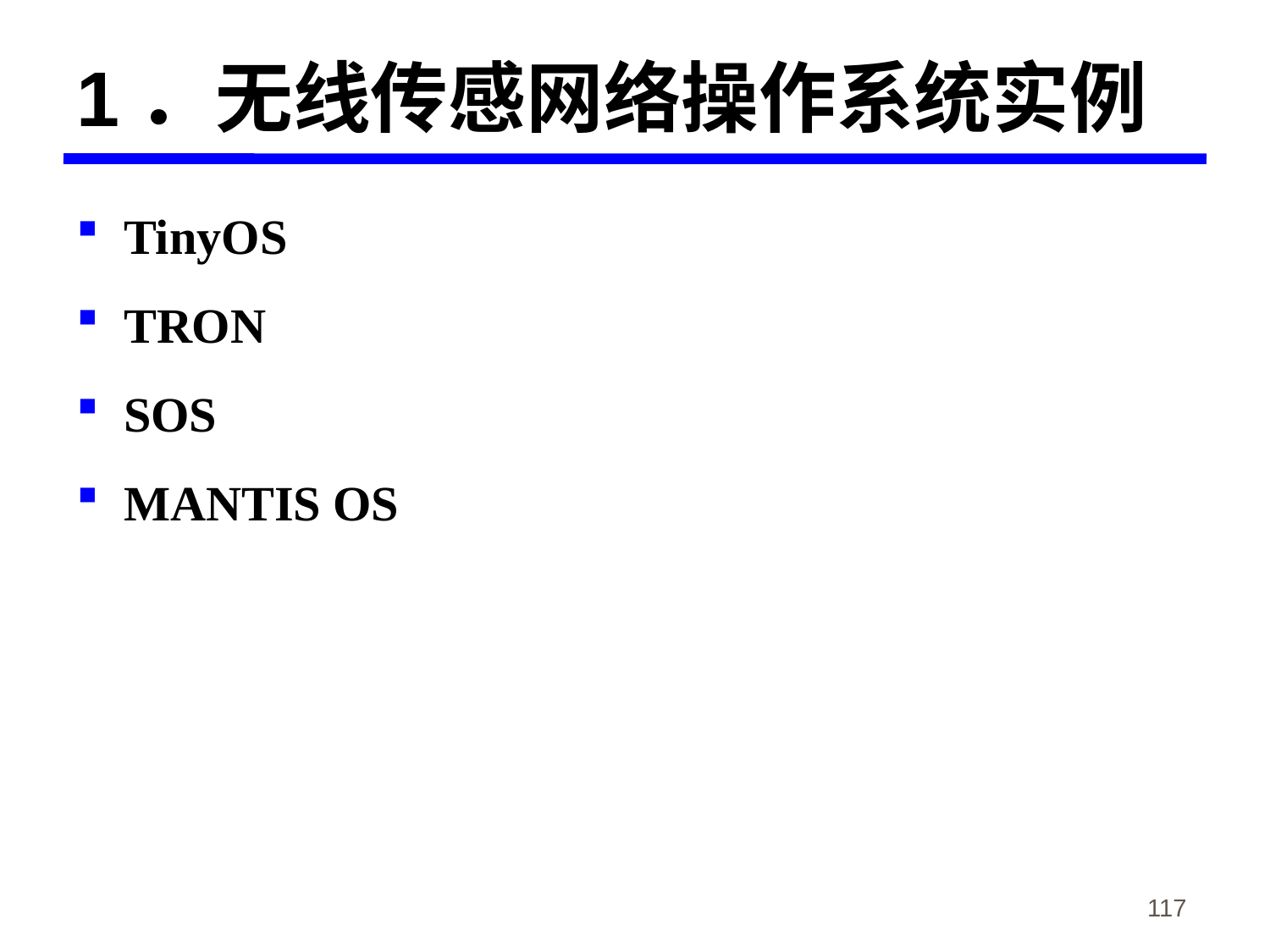

# 1．无线传感网络操作系统实例
TinyOS
TRON
SOS
MANTIS OS

《物联网概论》-韩毅刚
117